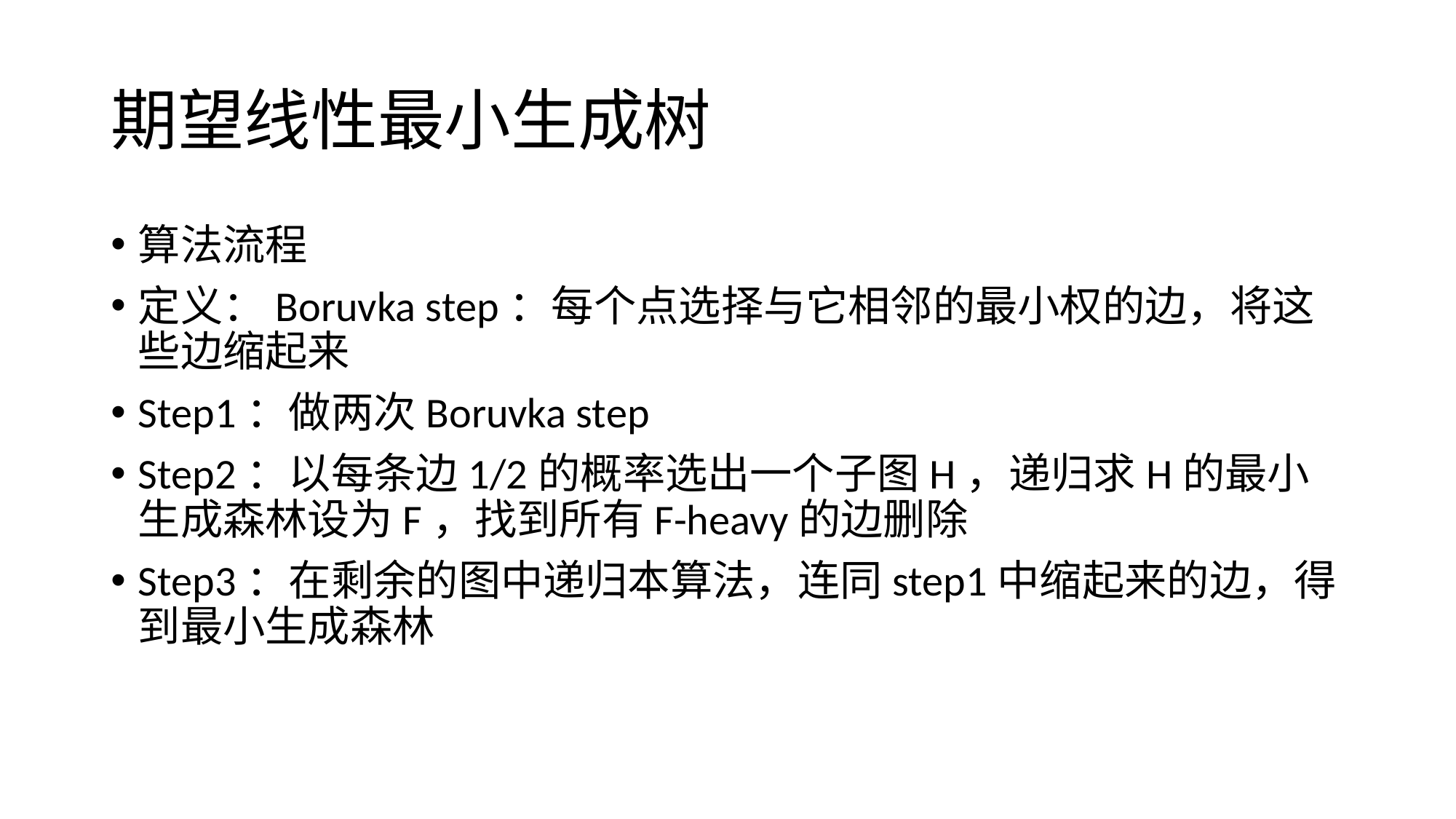

# 期望线性最小生成树
算法流程
定义：Boruvka step：每个点选择与它相邻的最小权的边，将这些边缩起来
Step1：做两次Boruvka step
Step2：以每条边1/2的概率选出一个子图H，递归求H的最小生成森林设为F，找到所有F-heavy的边删除
Step3：在剩余的图中递归本算法，连同step1中缩起来的边，得到最小生成森林